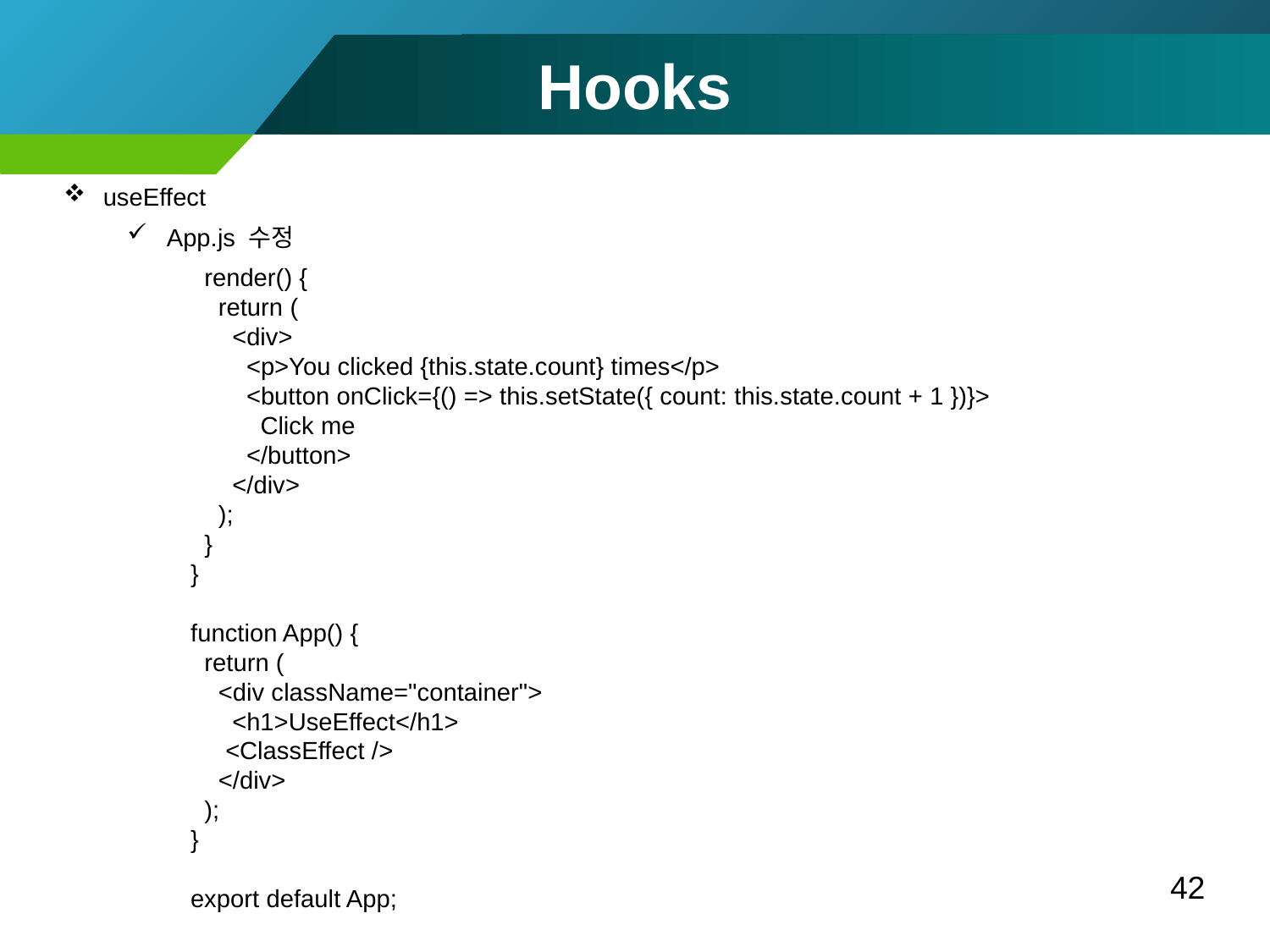

Hooks
useEffect
App.js 수정
  render() {
    return (
      <div>
        <p>You clicked {this.state.count} times</p>
        <button onClick={() => this.setState({ count: this.state.count + 1 })}>
          Click me
        </button>
      </div>
    );
  }
}

function App() {
  return (
    <div className="container">
      <h1>UseEffect</h1>
     <ClassEffect />
    </div>
  );
}

export default App;

42